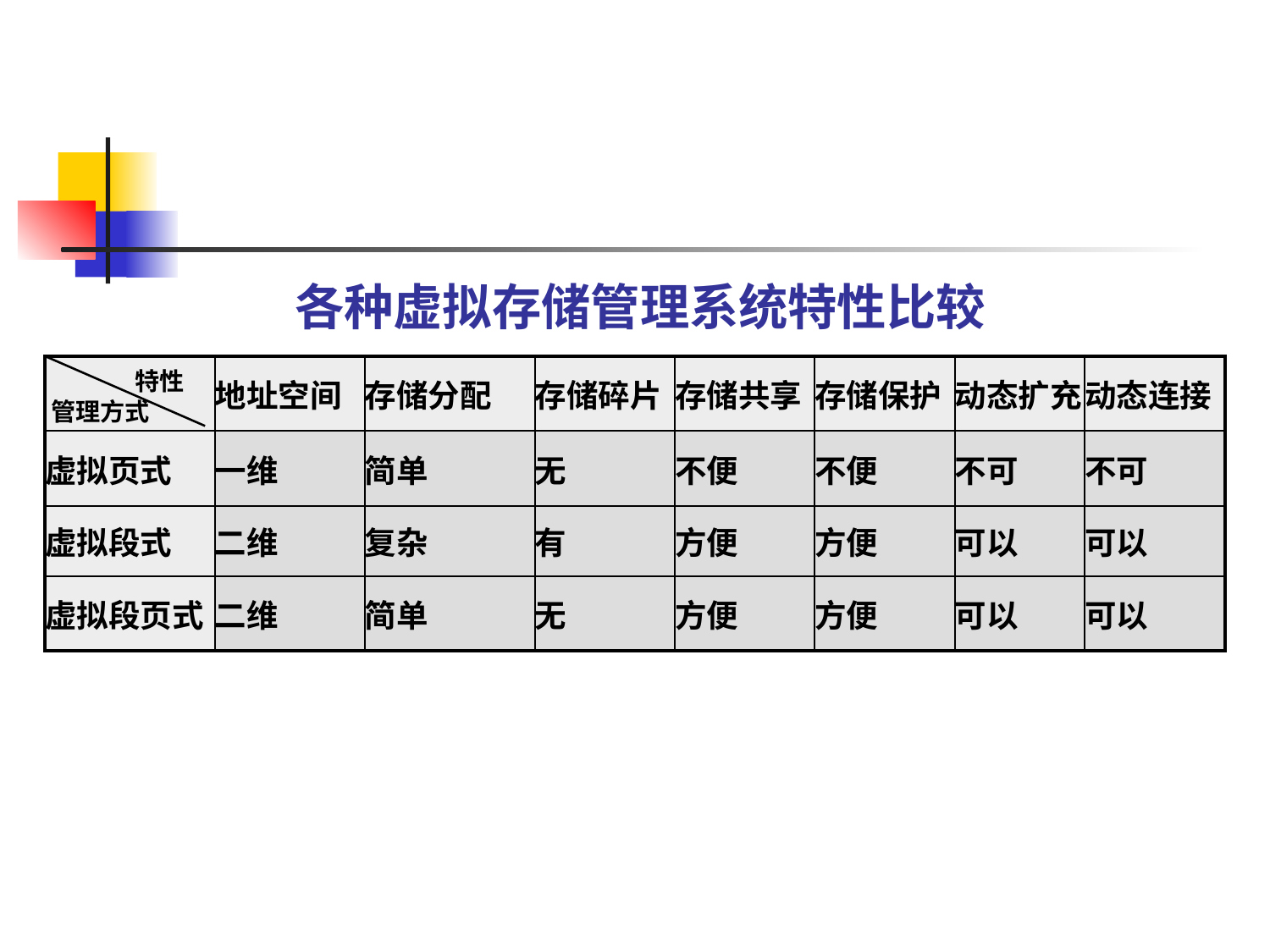

各种虚拟存储管理系统特性比较
|  | 地址空间 | 存储分配 | 存储碎片 | 存储共享 | 存储保护 | 动态扩充 | 动态连接 |
| --- | --- | --- | --- | --- | --- | --- | --- |
| 虚拟页式 | 一维 | 简单 | 无 | 不便 | 不便 | 不可 | 不可 |
| 虚拟段式 | 二维 | 复杂 | 有 | 方便 | 方便 | 可以 | 可以 |
| 虚拟段页式 | 二维 | 简单 | 无 | 方便 | 方便 | 可以 | 可以 |

特性
管理方式